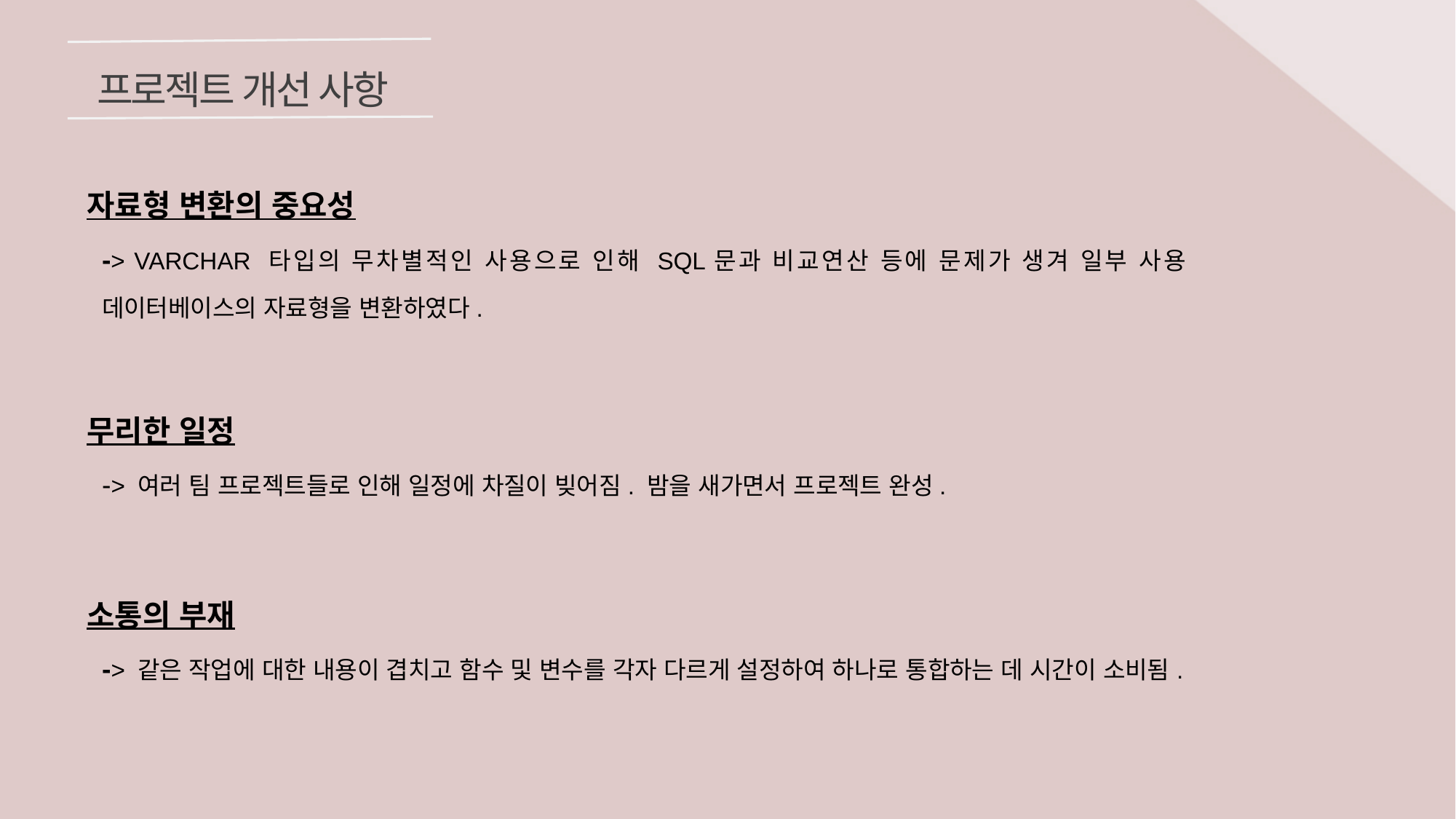

프로젝트 개선 사항
자료형 변환의 중요성
-> VARCHAR 타입의 무차별적인 사용으로 인해 SQL문과 비교연산 등에 문제가 생겨 일부 사용 데이터베이스의 자료형을 변환하였다.
무리한 일정
-> 여러 팀 프로젝트들로 인해 일정에 차질이 빚어짐. 밤을 새가면서 프로젝트 완성.
소통의 부재
-> 같은 작업에 대한 내용이 겹치고 함수 및 변수를 각자 다르게 설정하여 하나로 통합하는 데 시간이 소비됨.